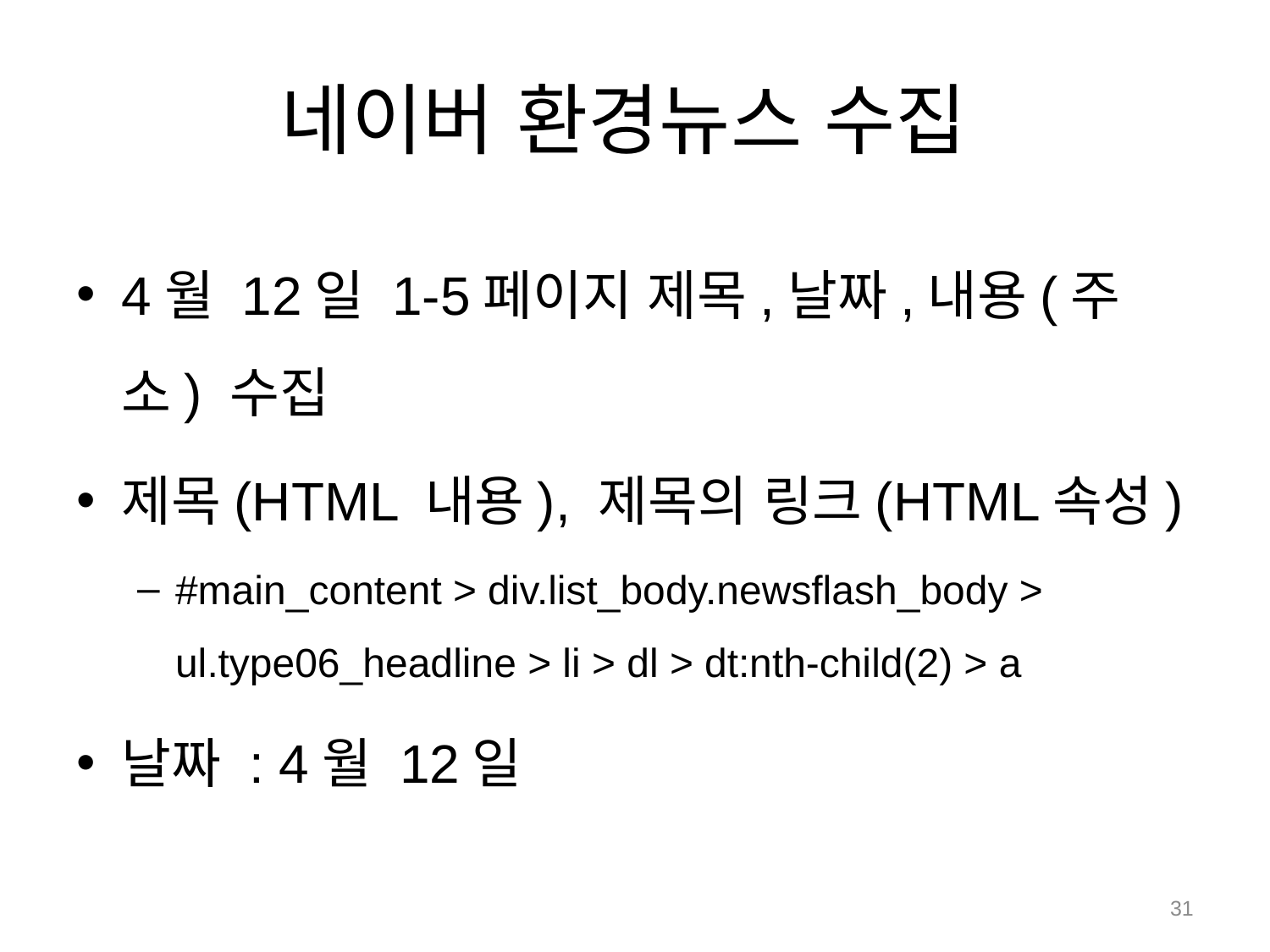

# 네이버 환경뉴스 수집
4월 12일 1-5페이지 제목,날짜,내용(주소) 수집
제목(HTML 내용), 제목의 링크(HTML속성)
#main_content > div.list_body.newsflash_body > ul.type06_headline > li > dl > dt:nth-child(2) > a
날짜 : 4월 12일

31